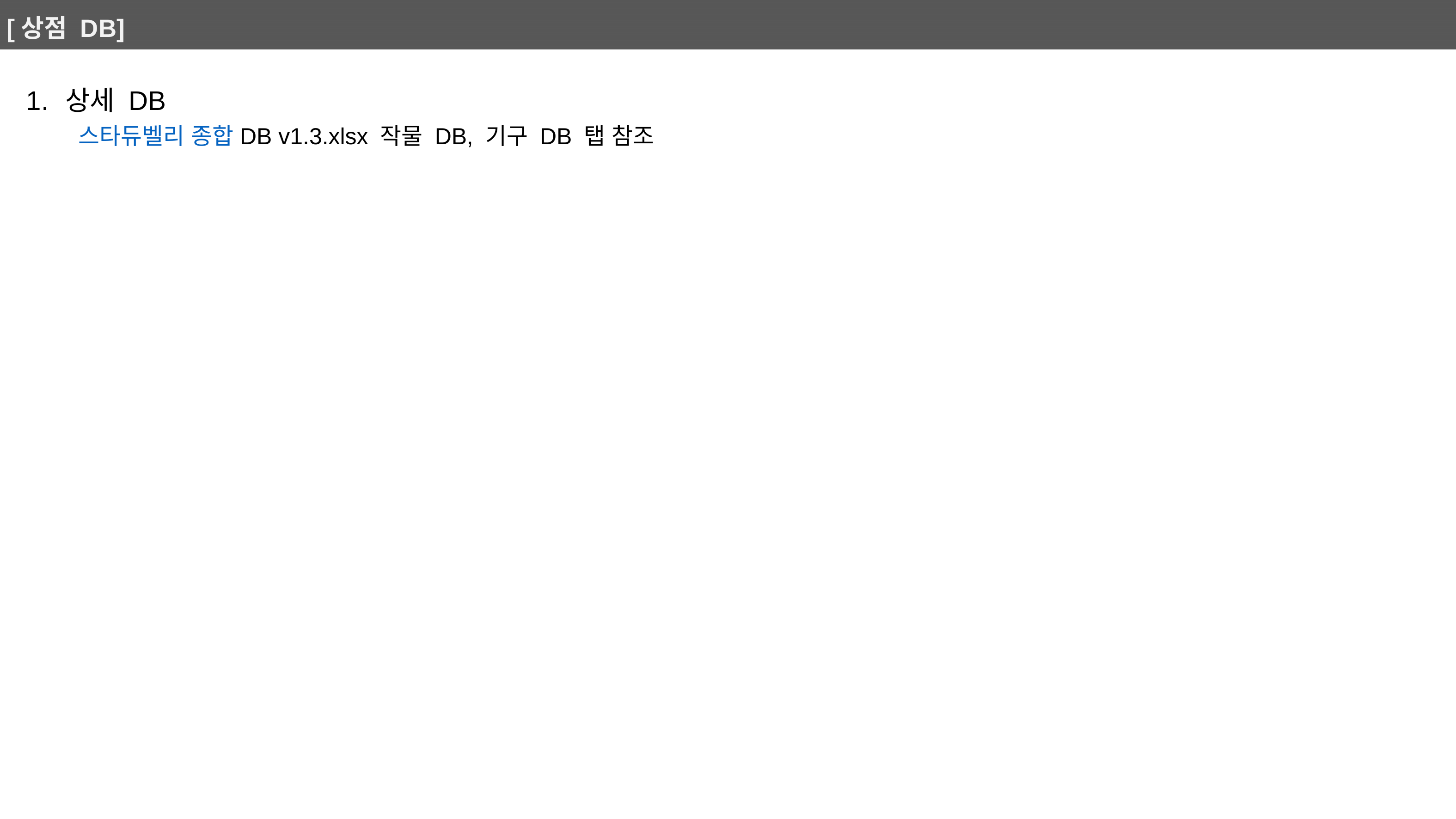

# [상점 DB]
상세 DB
스타듀벨리 종합 DB v1.3.xlsx 작물 DB, 기구 DB 탭 참조